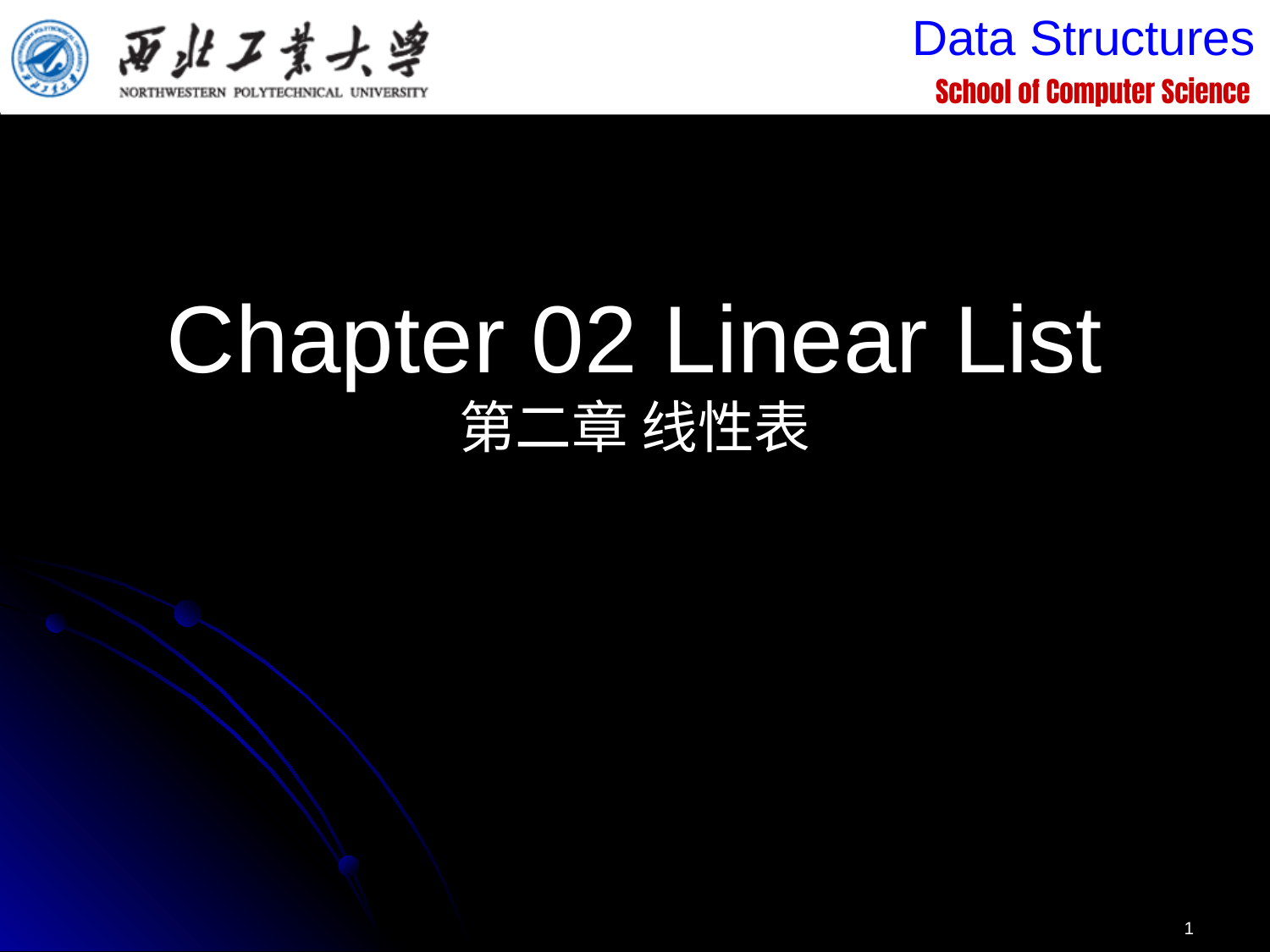

# Chapter 02 Linear List 第二章 线性表

1